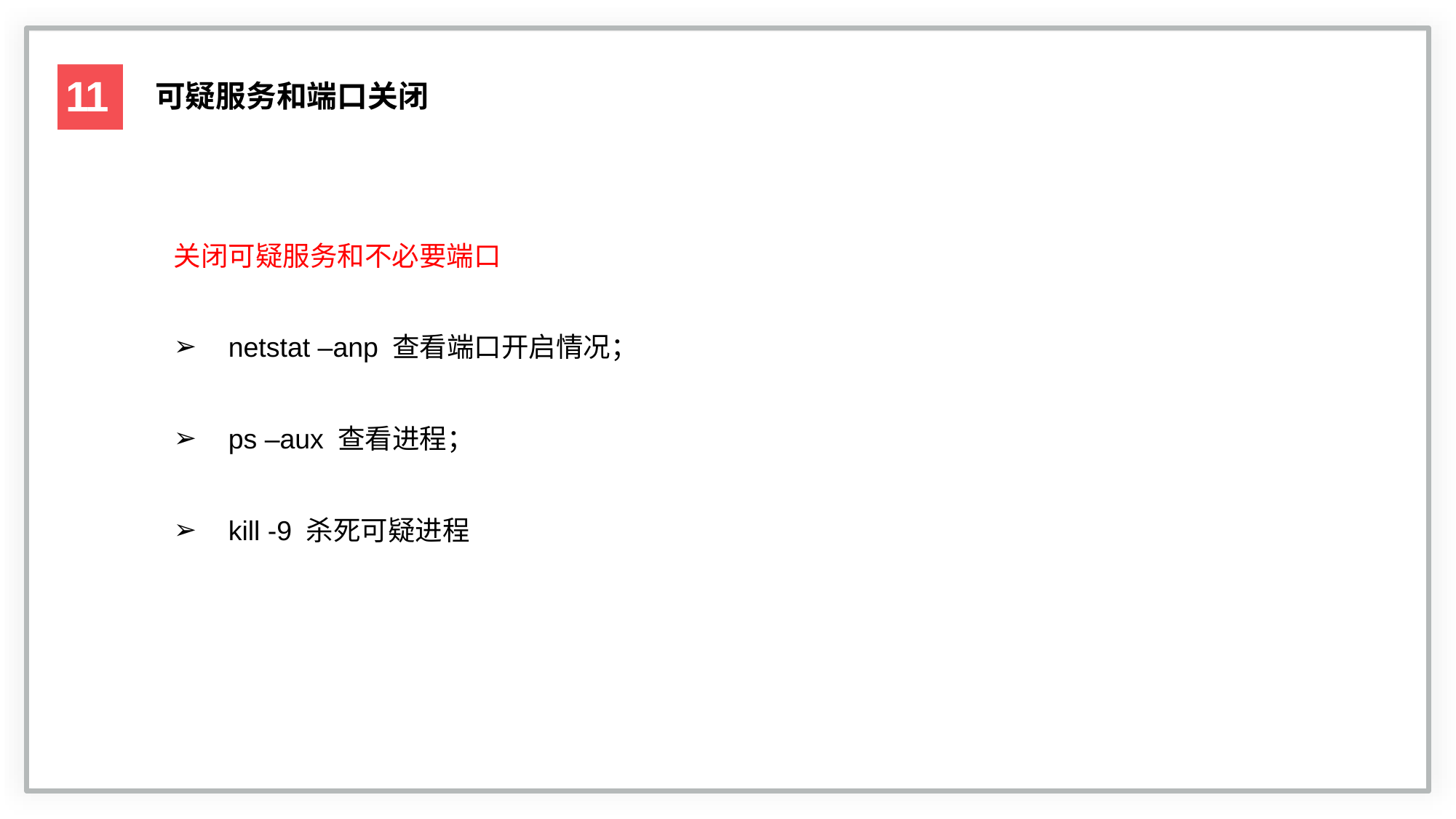

11
可疑服务和端口关闭
关闭可疑服务和不必要端口

netstat –anp 查看端口开启情况；

ps –aux 查看进程；

kill -9 杀死可疑进程